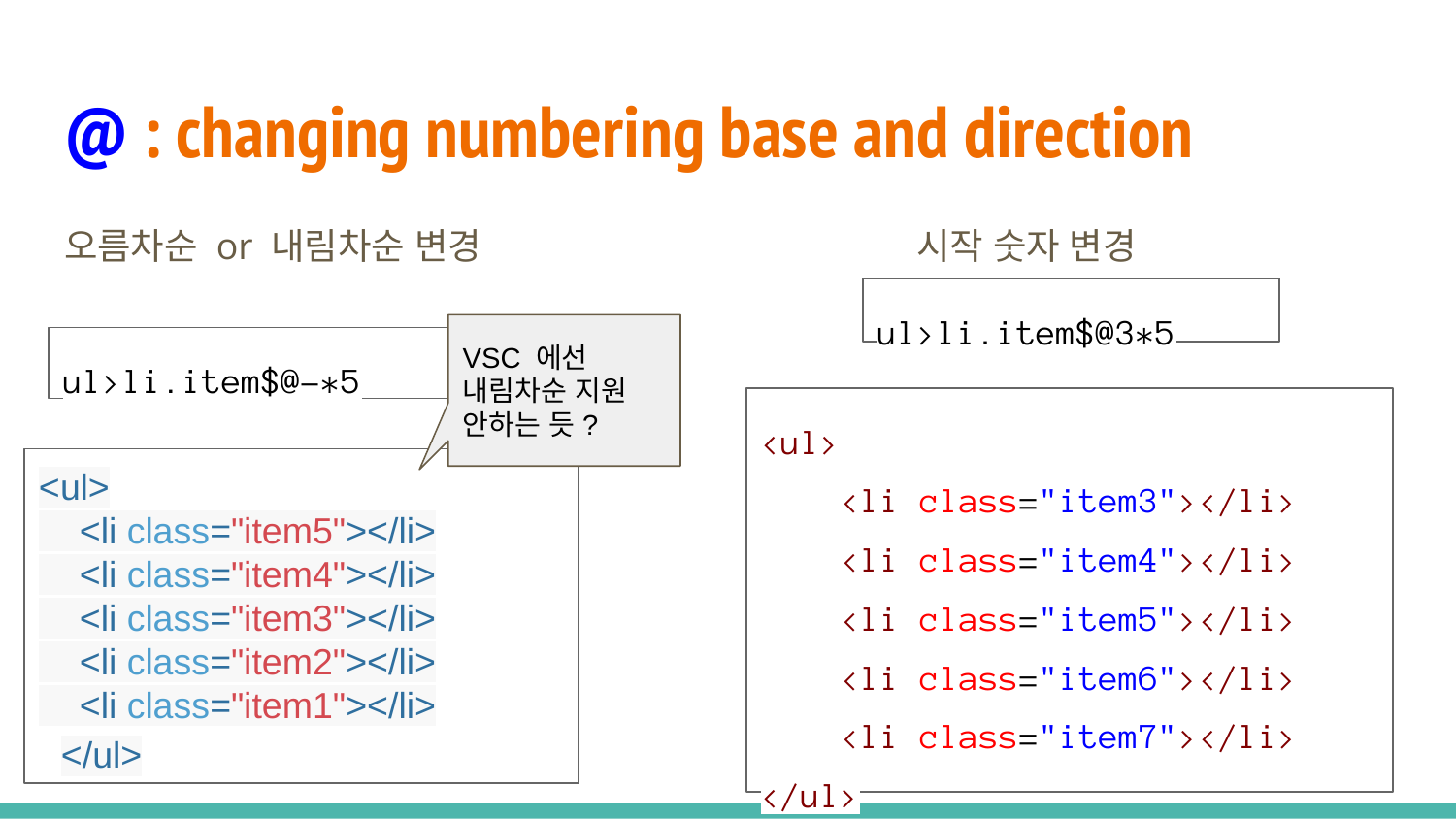

# @ : changing numbering base and direction
오름차순 or 내림차순 변경                                              시작 숫자 변경
ul>li.item$@3*5
VSC 에선 내림차순 지원 안하는 듯?
ul>li.item$@-*5
<ul>
    <li class="item3"></li>
    <li class="item4"></li>
    <li class="item5"></li>
    <li class="item6"></li>
    <li class="item7"></li>
</ul>
<ul>
    <li class="item5"></li>
    <li class="item4"></li>
    <li class="item3"></li>
    <li class="item2"></li>
    <li class="item1"></li>
</ul>